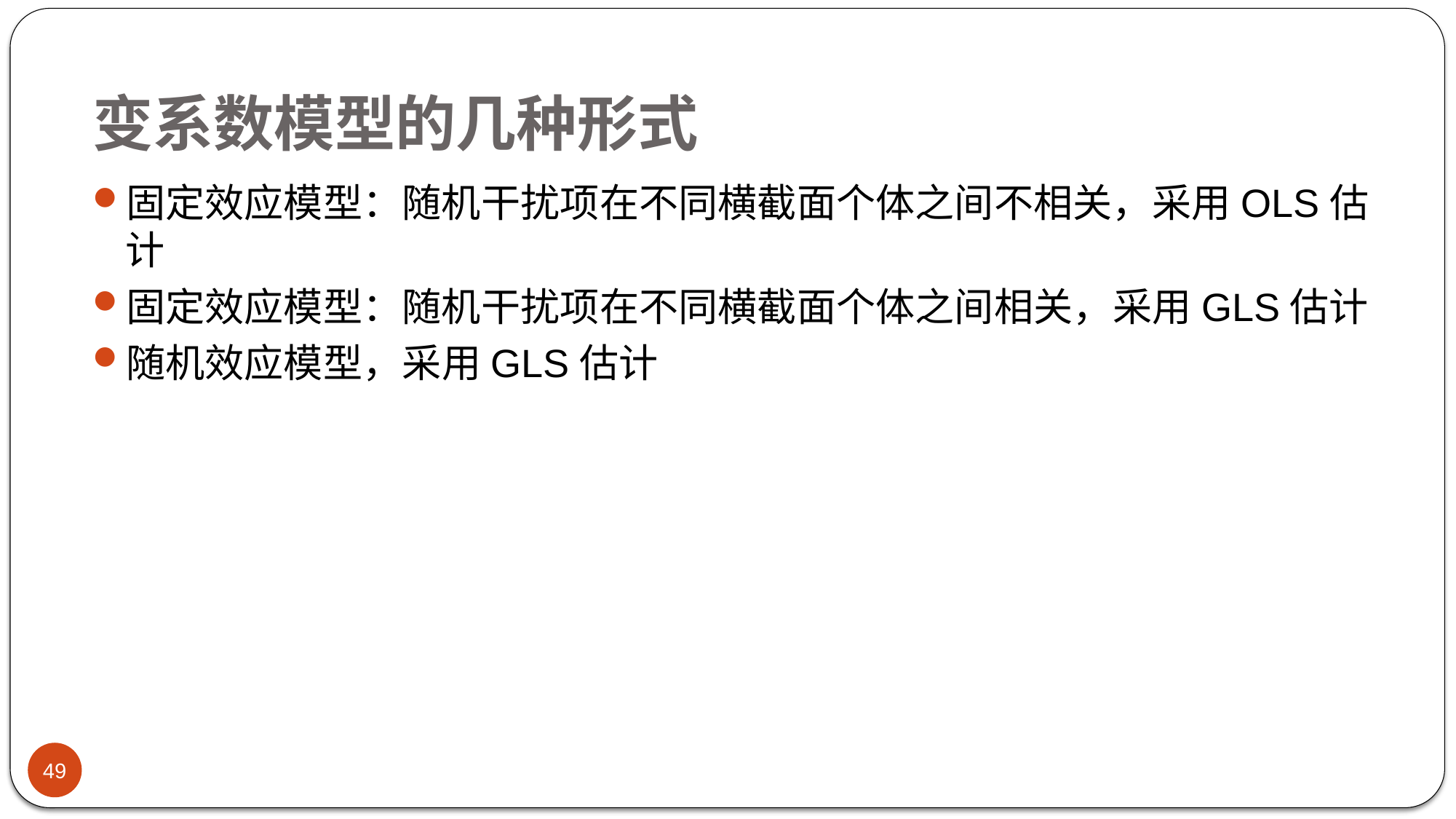

# 变系数模型的几种形式
固定效应模型：随机干扰项在不同横截面个体之间不相关，采用OLS估计
固定效应模型：随机干扰项在不同横截面个体之间相关，采用GLS估计
随机效应模型，采用GLS估计

49